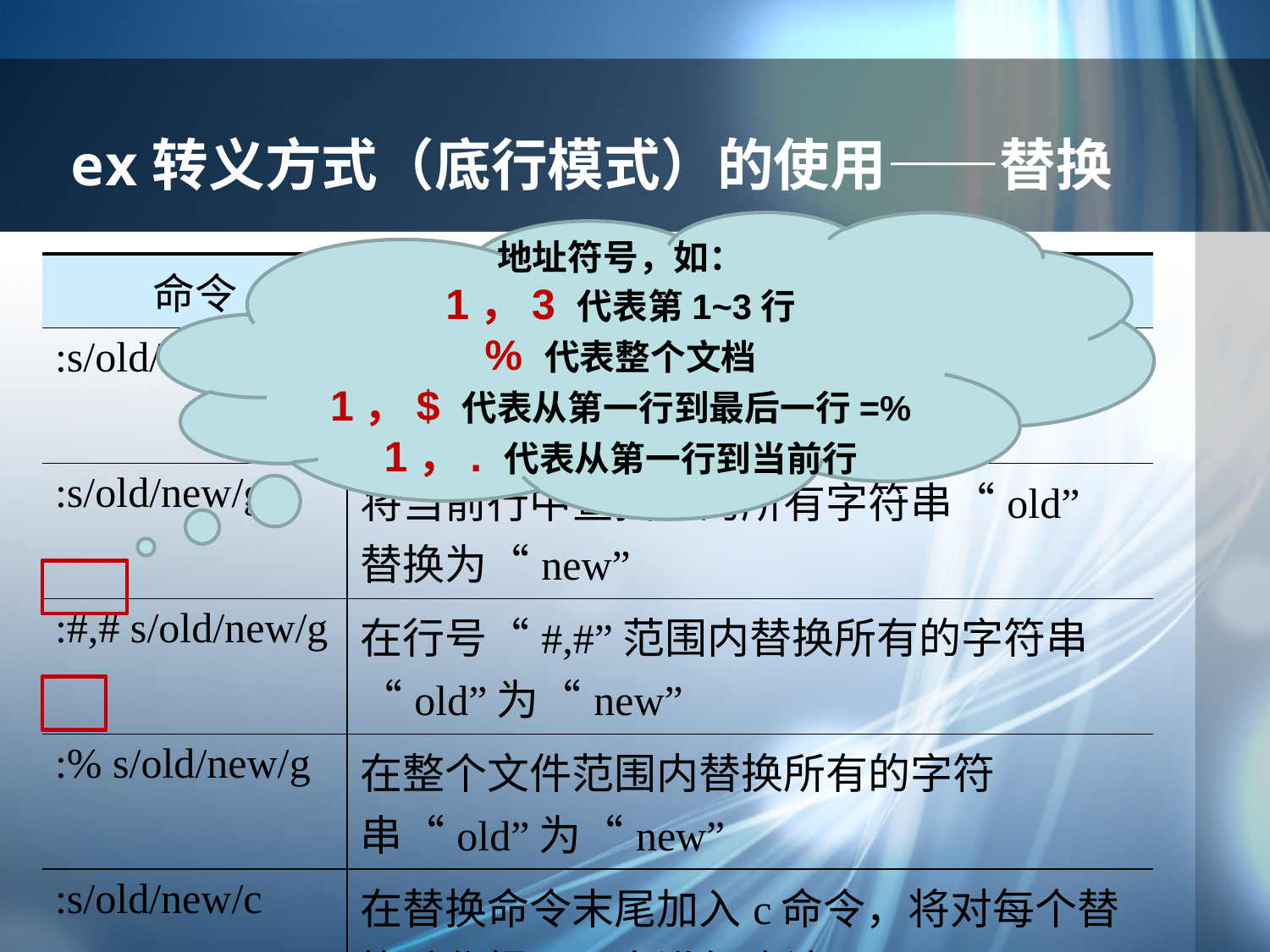

# ex转义方式（底行模式）的使用——替换
地址符号，如：
1，3 代表第1~3行
% 代表整个文档
1，$ 代表从第一行到最后一行=%
1，. 代表从第一行到当前行
| 命令 | 功能 |
| --- | --- |
| :s/old/new | 将当前行中查找到的第一个字符“old” 串替换为“new” |
| :s/old/new/g | 将当前行中查找到的所有字符串“old” 替换为“new” |
| :#,# s/old/new/g | 在行号“#,#”范围内替换所有的字符串“old”为“new” |
| :% s/old/new/g | 在整个文件范围内替换所有的字符串“old”为“new” |
| :s/old/new/c | 在替换命令末尾加入c命令，将对每个替换动作提示用户进行确认 |